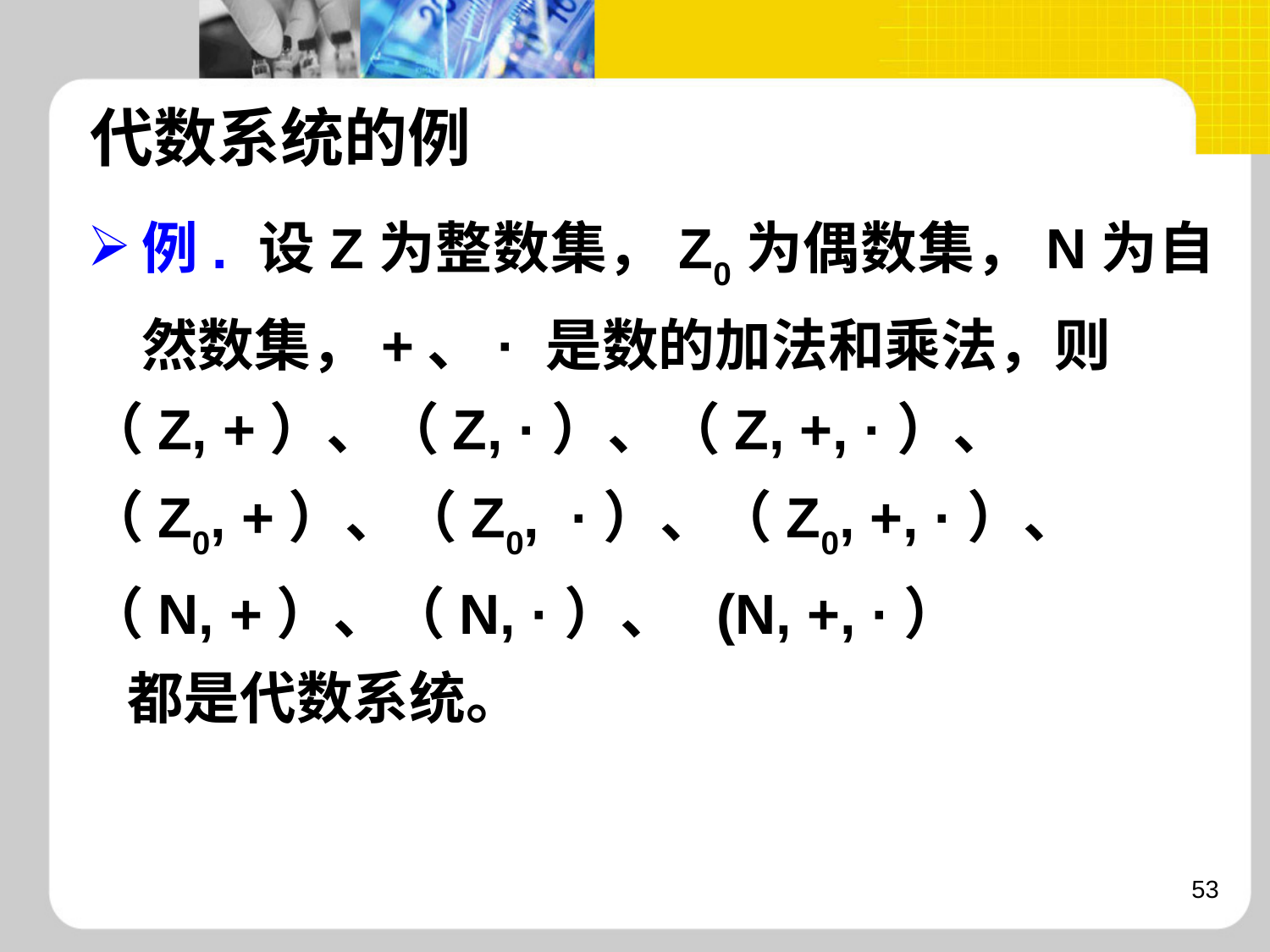

代数系统的例
例. 设Z为整数集，Z0为偶数集，N为自然数集，+、· 是数的加法和乘法，则
（Z, +）、（Z, ·）、（Z, +, ·）、
（Z0, +）、（Z0,  ·）、（Z0, +, ·）、
（N, +）、（N, ·）、  (N, +, ·）
  都是代数系统。

53